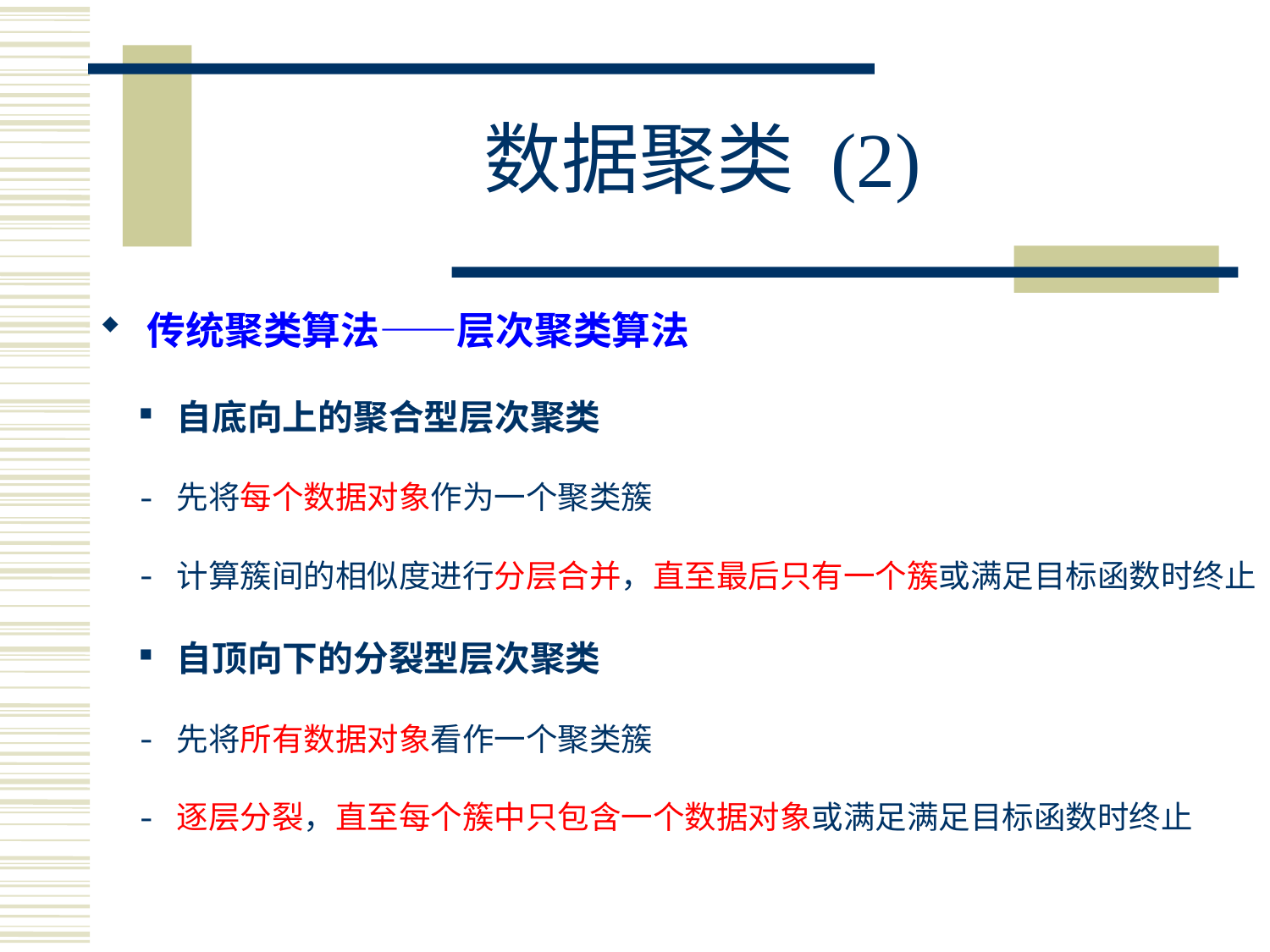

# 数据聚类 (2)
传统聚类算法——层次聚类算法
自底向上的聚合型层次聚类
先将每个数据对象作为一个聚类簇
计算簇间的相似度进行分层合并，直至最后只有一个簇或满足目标函数时终止
自顶向下的分裂型层次聚类
先将所有数据对象看作一个聚类簇
逐层分裂，直至每个簇中只包含一个数据对象或满足满足目标函数时终止